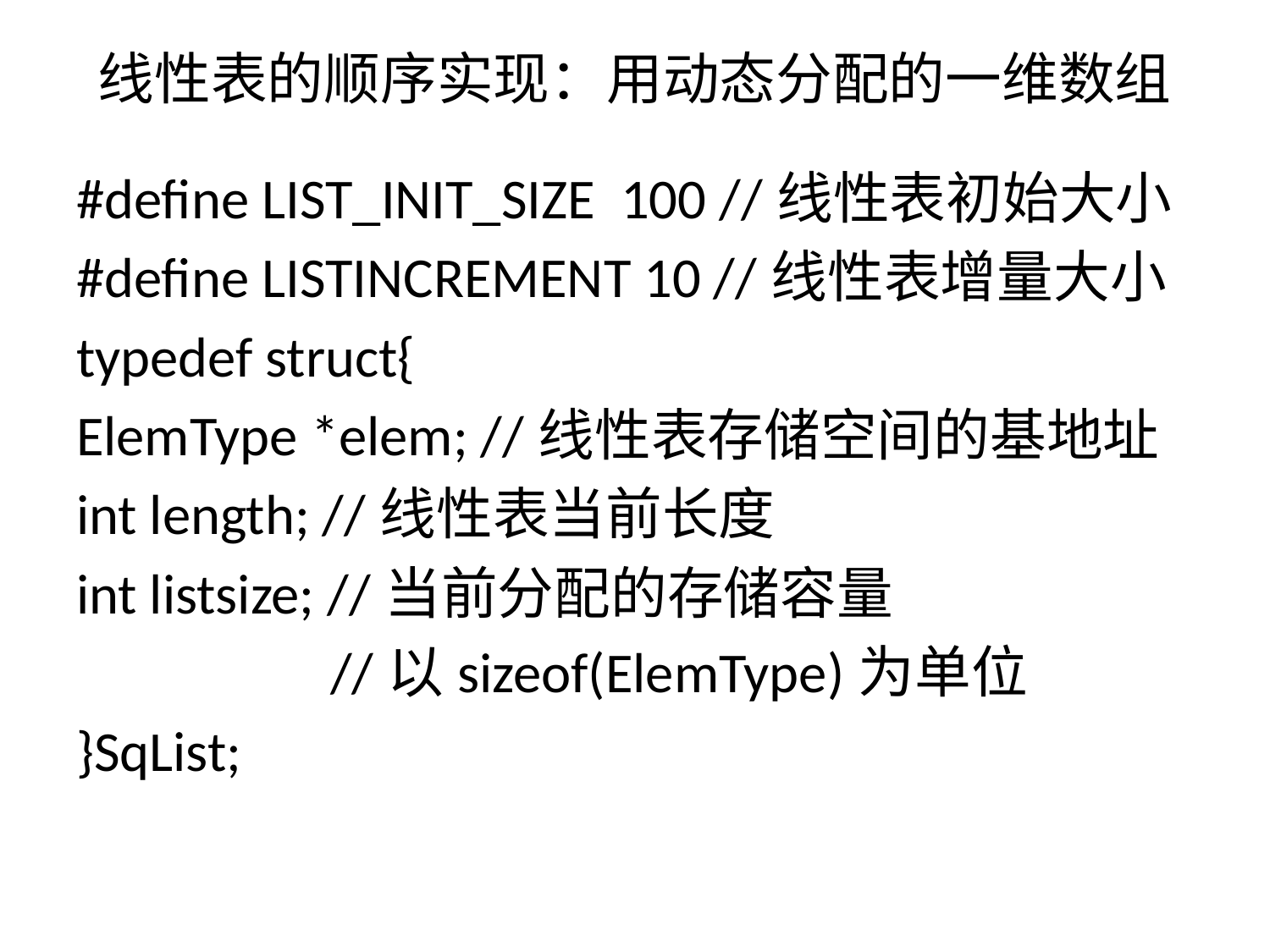

# 线性表的顺序实现：用动态分配的一维数组
#define LIST_INIT_SIZE  100 //线性表初始大小
#define LISTINCREMENT 10 //线性表增量大小
typedef struct{
ElemType *elem; //线性表存储空间的基地址
int length; //线性表当前长度
int listsize; //当前分配的存储容量
		//以sizeof(ElemType)为单位
}SqList;